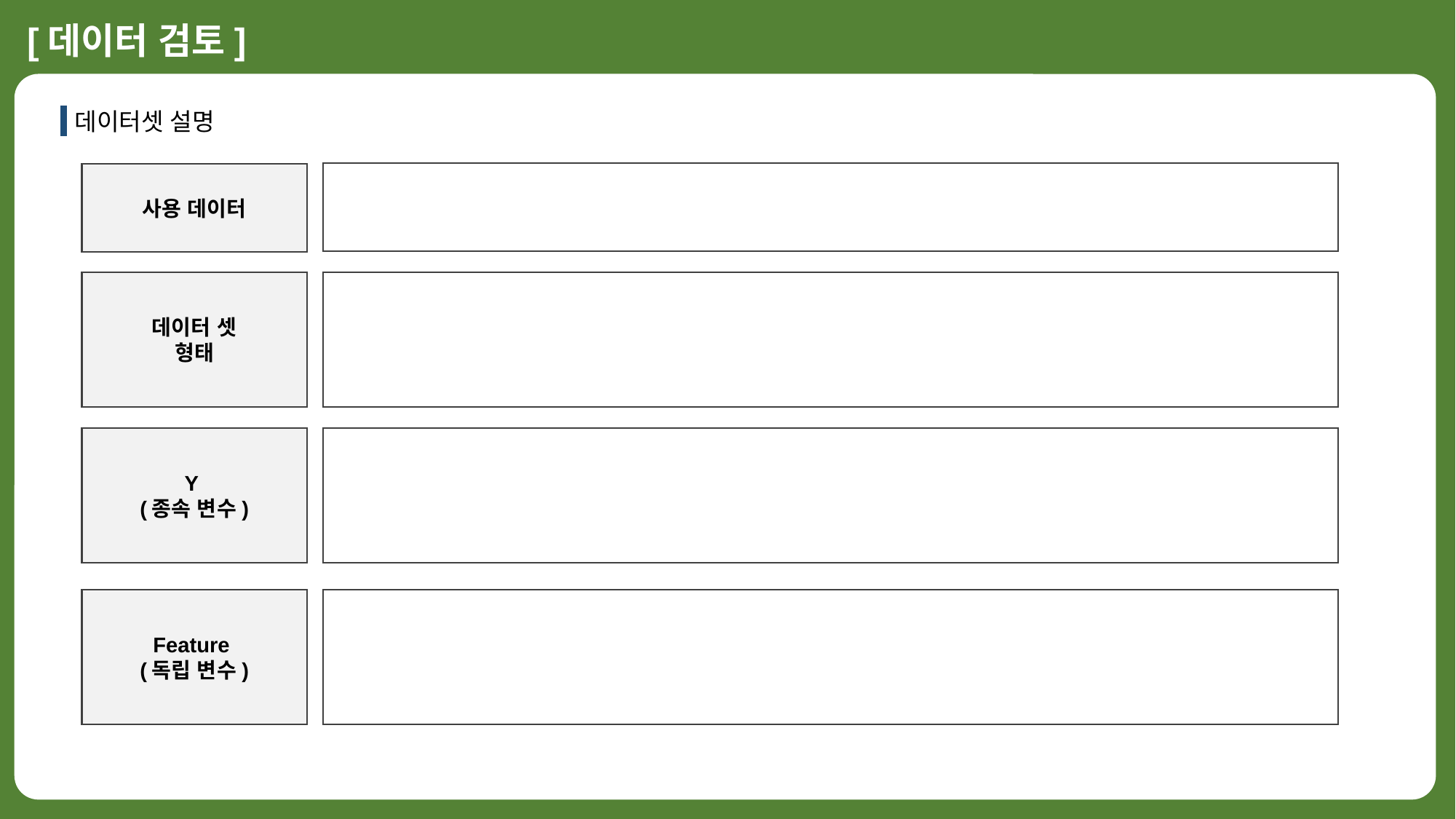

[데이터 검토]
데이터셋 설명

사용 데이터
데이터 셋
형태

Y
(종속 변수)

Feature
(독립 변수)